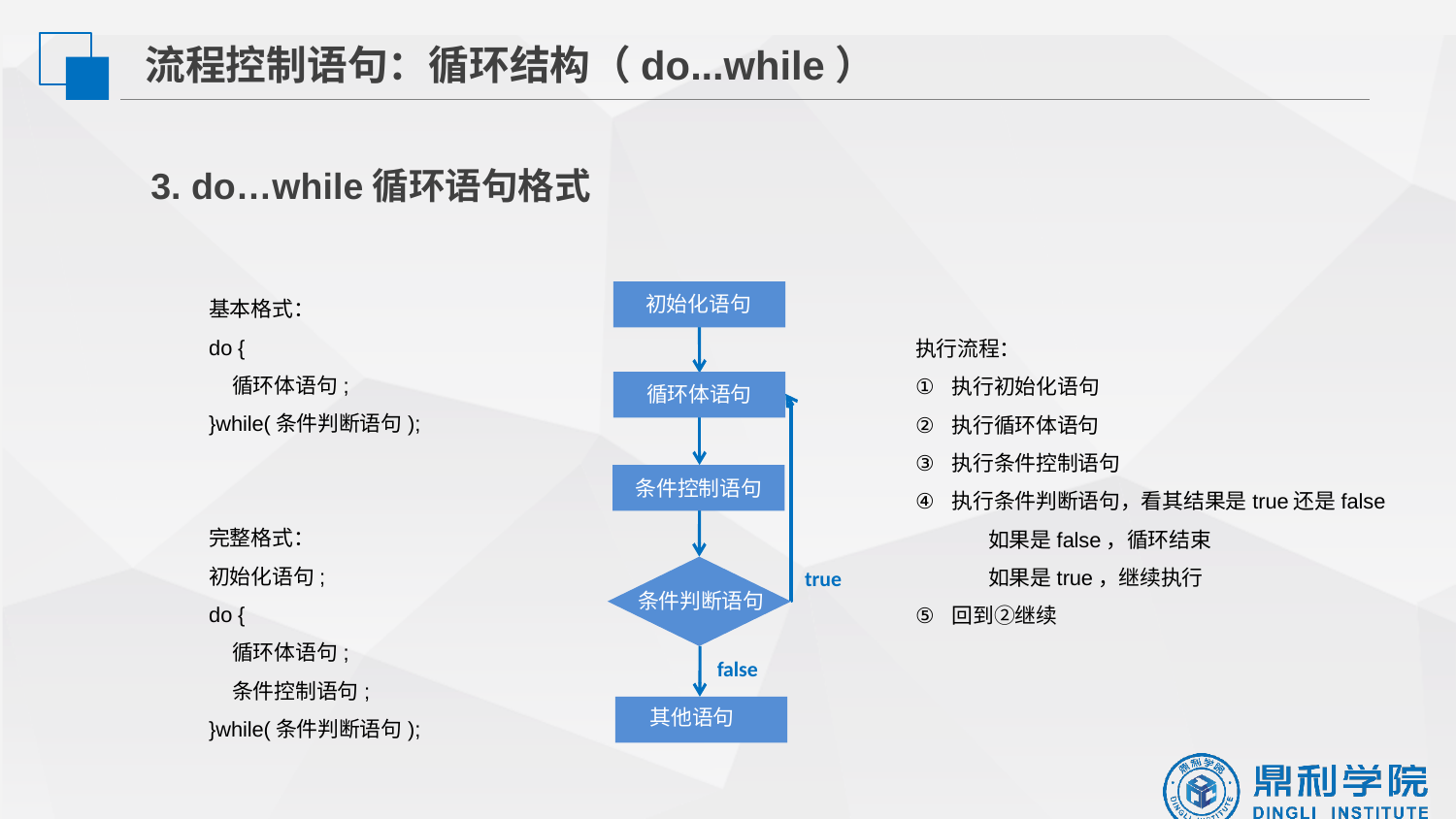

流程控制语句：循环结构（do...while）

3. do…while循环语句格式
基本格式：
do {
    循环体语句;
}while(条件判断语句);

完整格式：
初始化语句;
do {
    循环体语句;
    条件控制语句;
}while(条件判断语句);

初始化语句
语句体

执行流程：
执行初始化语句
执行循环体语句
执行条件控制语句
执行条件判断语句，看其结果是true还是false
如果是false，循环结束
如果是true，继续执行
回到②继续

   循环体语句
true

条件控制语句

条件判断语句
false

其他语句